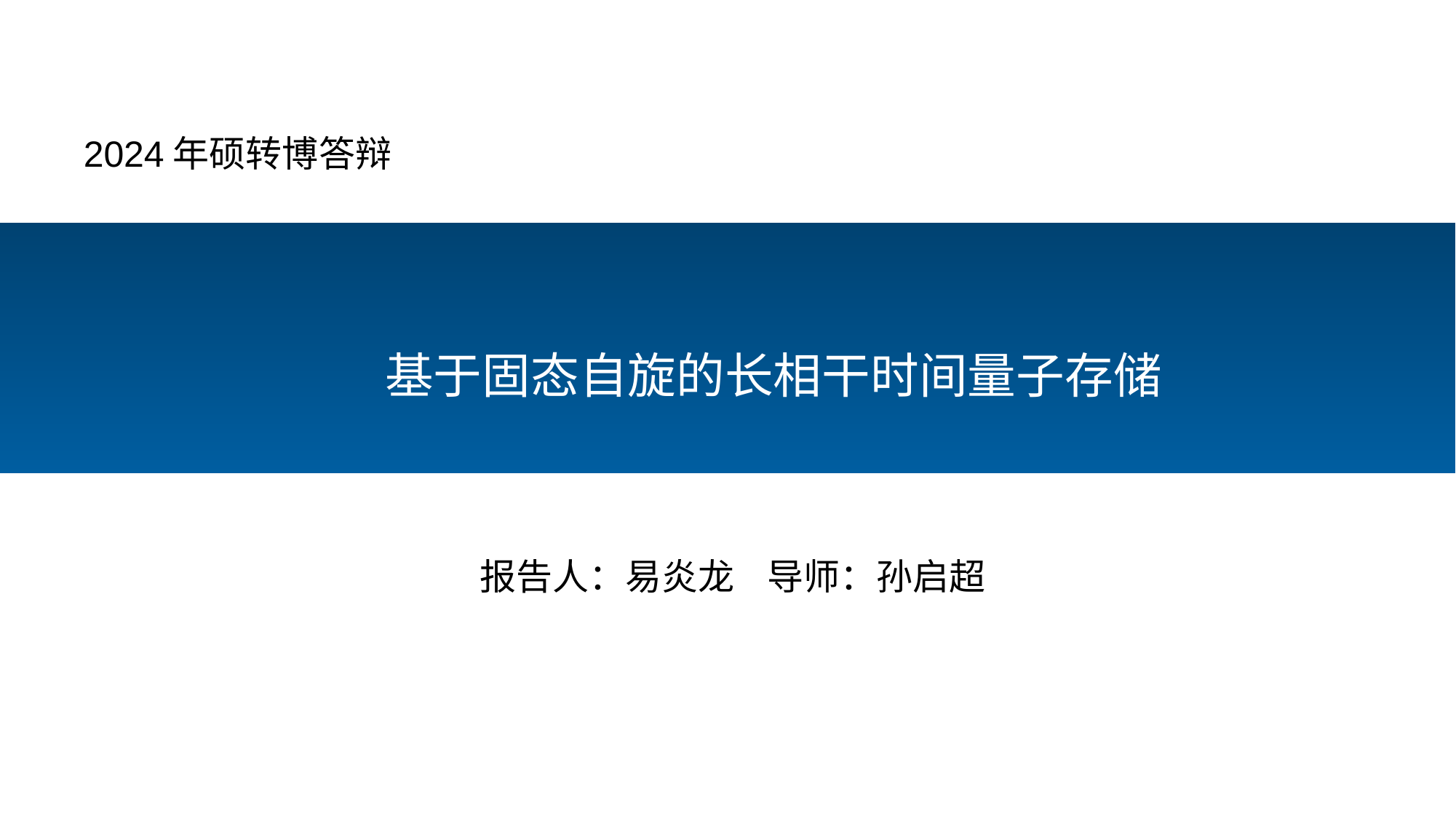

2024年硕转博答辩
基于固态自旋的长相干时间量子存储
报告人：易炎龙    导师：孙启超